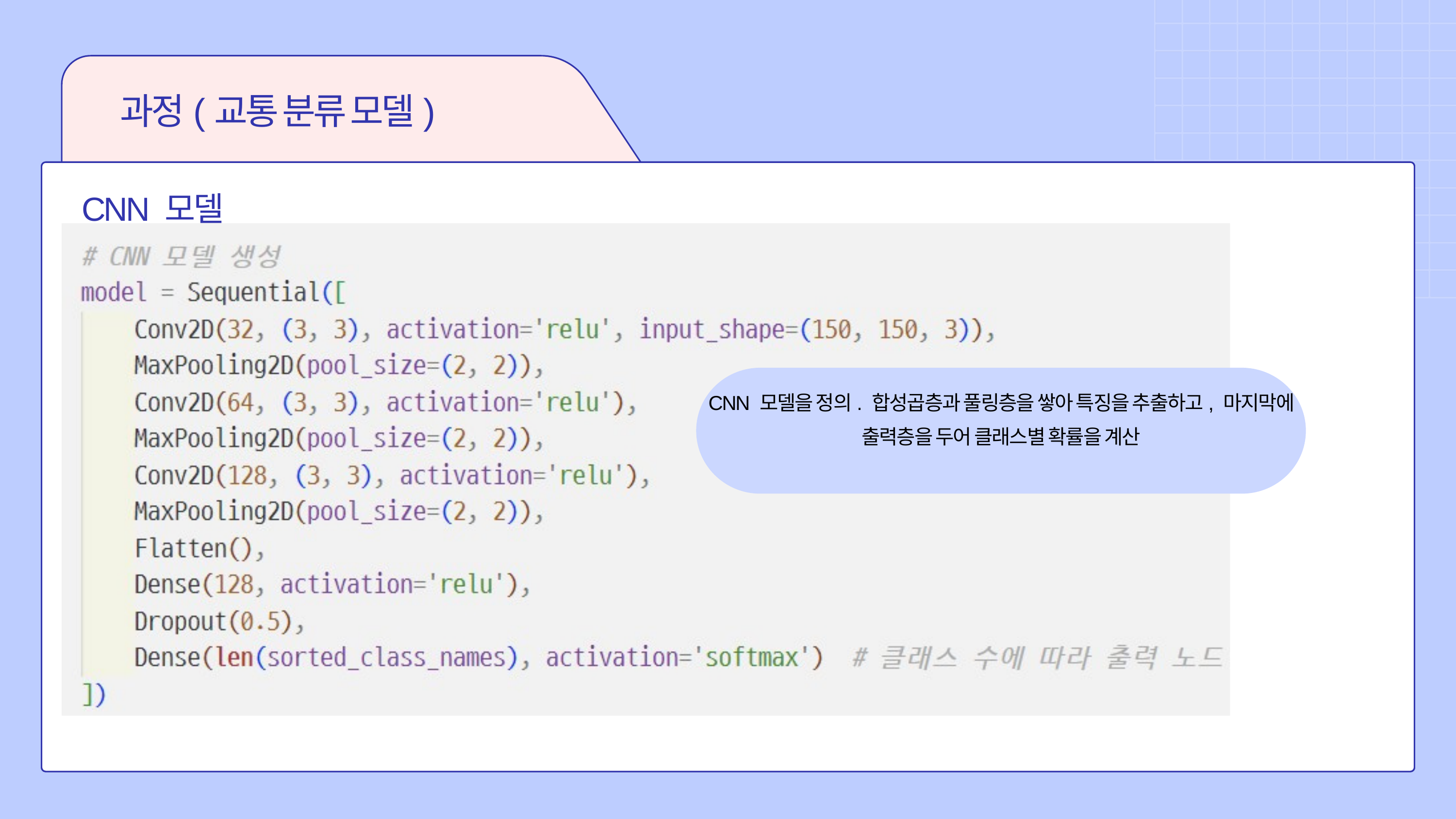

과정(교통 분류 모델)

CNN 모델

CNN 모델을 정의. 합성곱층과 풀링층을 쌓아 특징을 추출하고, 마지막에 출력층을 두어 클래스별 확률을 계산